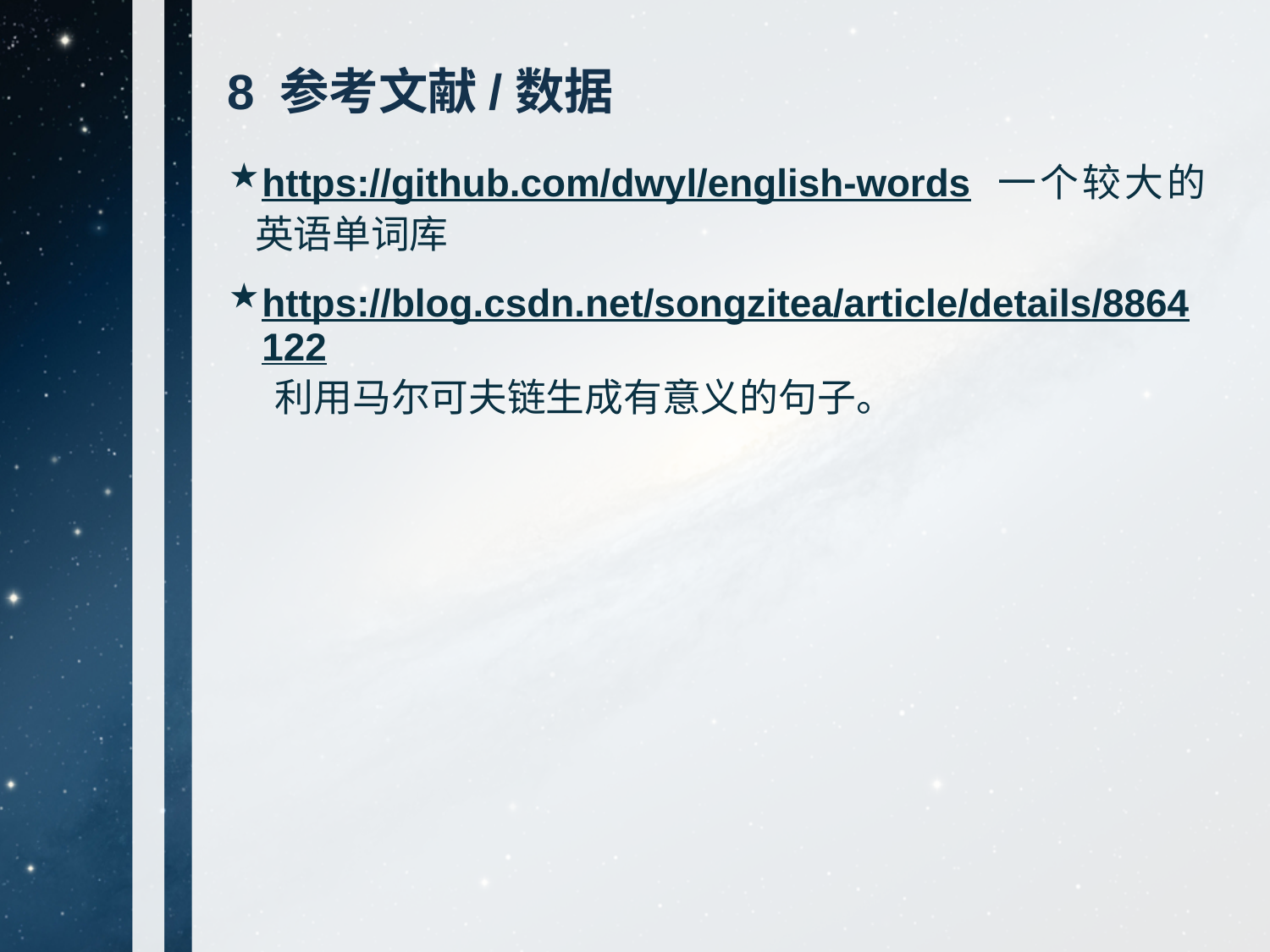

# 8 参考文献/数据
https://github.com/dwyl/english-words 一个较大的英语单词库
https://blog.csdn.net/songzitea/article/details/8864122 利用马尔可夫链生成有意义的句子。